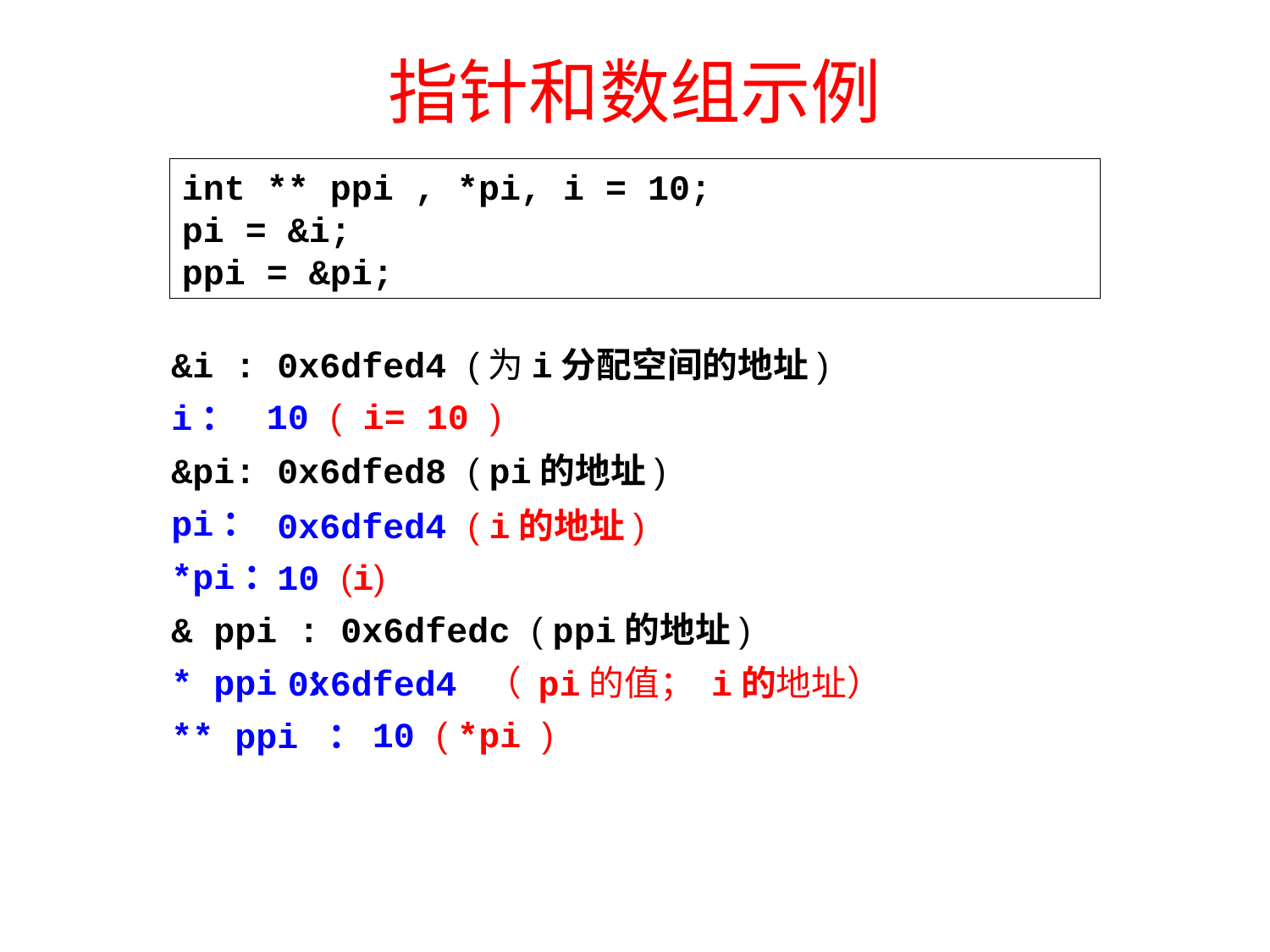

# 指针和数组示例
int ** ppi , *pi, i = 10;
pi = &i;
ppi = &pi;
&i : 0x6dfed4 (为i分配空间的地址)
i：
&pi: 0x6dfed8 ( pi的地址)
pi：
*pi：
& ppi : 0x6dfedc ( ppi的地址)
* ppi ：
** ppi ：

10 ( i= 10 )
0x6dfed4 ( i的地址)
10 (i)
0x6dfed4 （ pi的值； i的地址）
10 ( *pi )